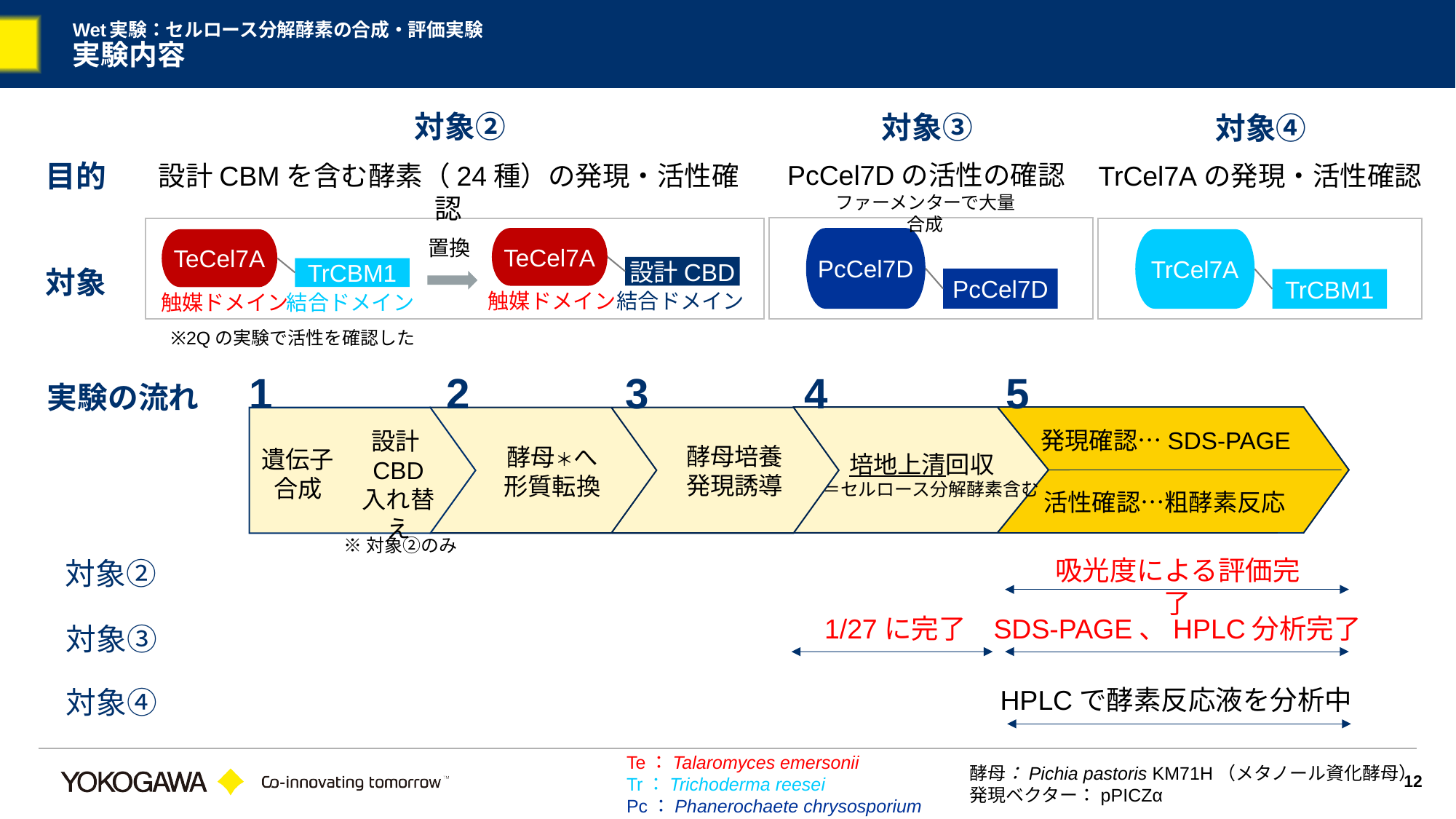

# Wet実験：セルロース分解酵素の合成・評価実験 実験内容
対象②
対象③
対象④
目的
PcCel7Dの活性の確認
設計CBMを含む酵素（24種）の発現・活性確認
TrCel7Aの発現・活性確認
ファーメンターで大量合成

TeCel7A
設計CBD
PcCel7D
PcCel7D
TeCel7A
TrCBM1
TrCel7A
TrCBM1
置換
対象

結合ドメイン
触媒ドメイン
結合ドメイン
触媒ドメイン
※2Qの実験で活性を確認した

2
3
4
5
1
実験の流れ

培地上清回収
　＝セルロース分解酵素含む

発現確認…SDS-PAGE
活性確認…粗酵素反応

酵母＊へ
形質転換

酵母培養
発現誘導
設計CBD
入れ替え
遺伝子
合成
※対象②のみ
吸光度による評価完了
対象②
1/27に完了
SDS-PAGE、HPLC分析完了
対象③
HPLCで酵素反応液を分析中
対象④
Te：Talaromyces emersonii
Tr：Trichoderma reesei
Pc：Phanerochaete chrysosporium
酵母：Pichia pastoris KM71H（メタノール資化酵母）
発現ベクター：pPICZα
12